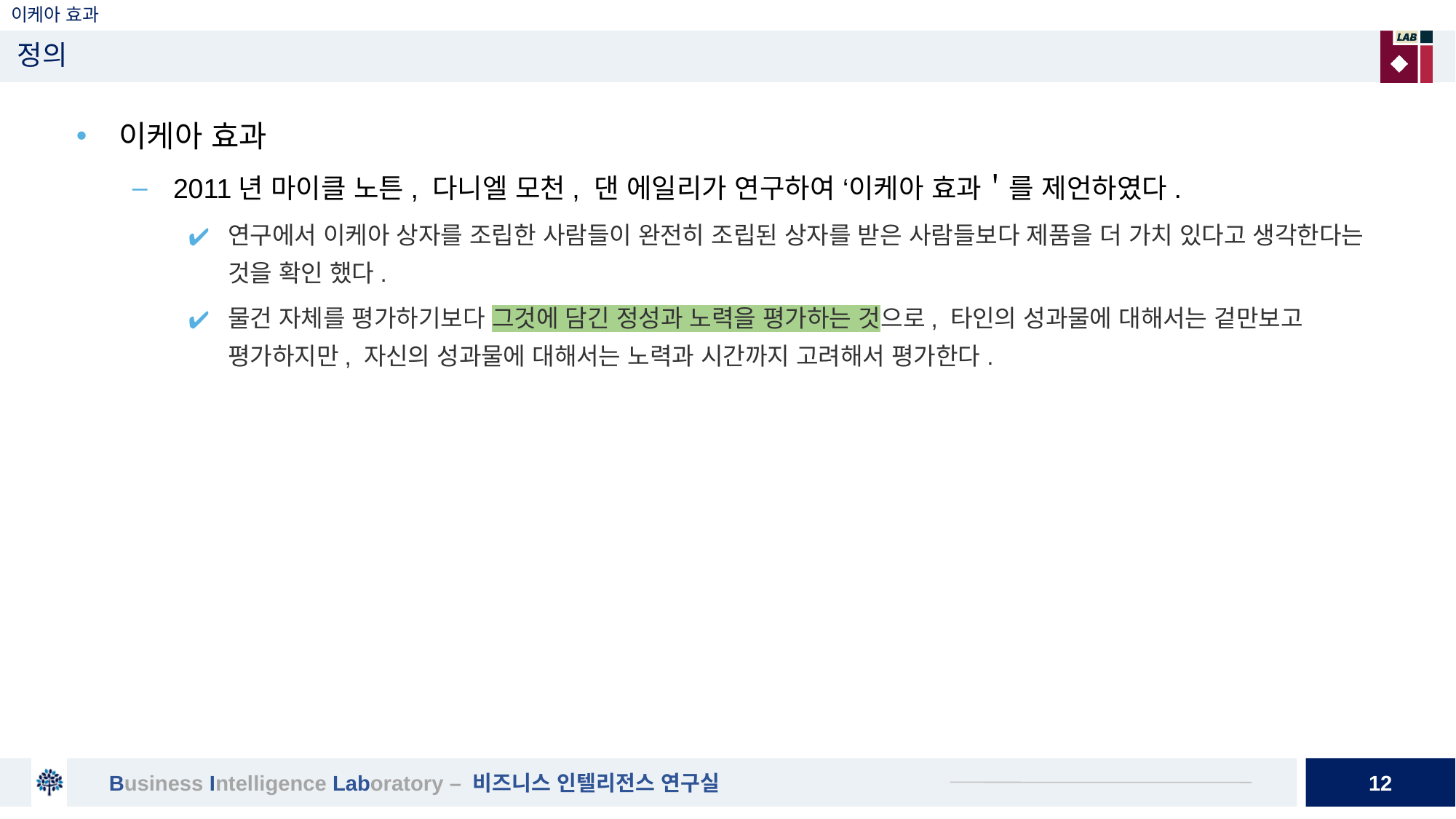

# 이케아 효과
정의
이케아 효과
2011년 마이클 노튼, 다니엘 모천, 댄 에일리가 연구하여 ‘이케아 효과＇를 제언하였다.
연구에서 이케아 상자를 조립한 사람들이 완전히 조립된 상자를 받은 사람들보다 제품을 더 가치 있다고 생각한다는 것을 확인 했다.
물건 자체를 평가하기보다 그것에 담긴 정성과 노력을 평가하는 것으로, 타인의 성과물에 대해서는 겉만보고 평가하지만, 자신의 성과물에 대해서는 노력과 시간까지 고려해서 평가한다.
12